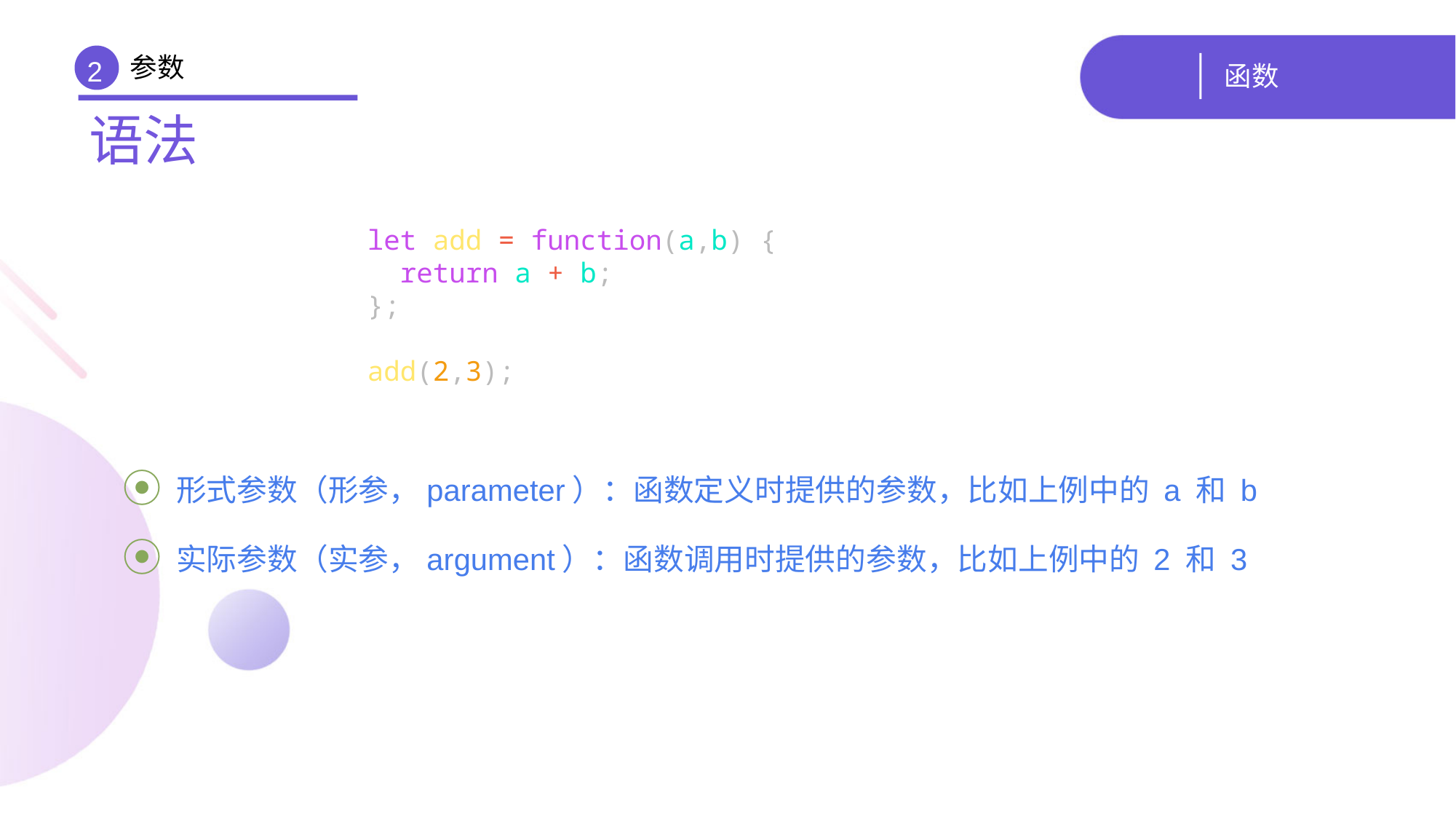

参数
# 函数
2
语法
let add = function(a,b) {
  return a + b;
};
add(2,3);
 形式参数（形参，parameter）：函数定义时提供的参数，比如上例中的 a 和 b
 实际参数（实参，argument）：函数调用时提供的参数，比如上例中的 2 和 3